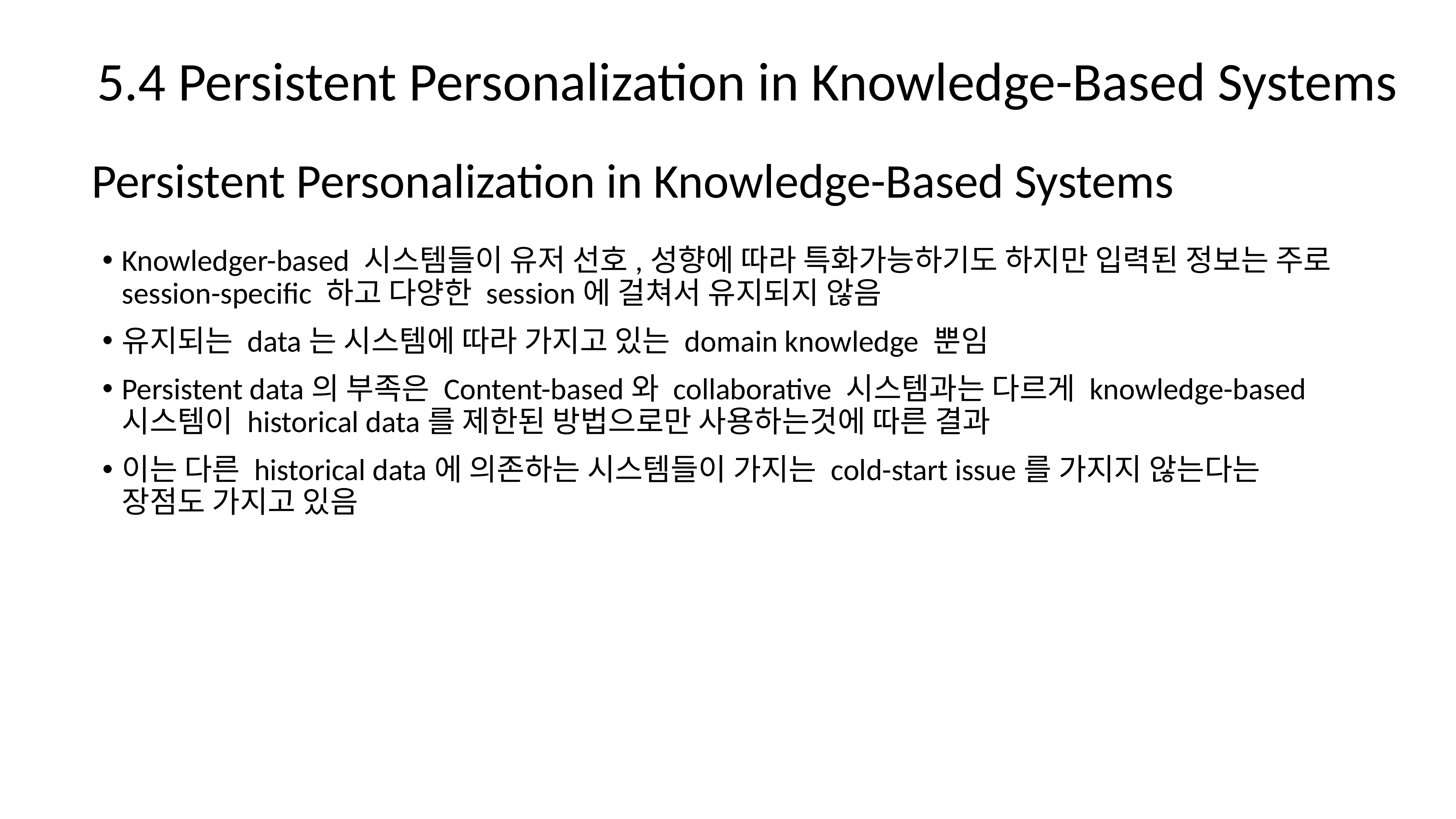

5.4 Persistent Personalization in Knowledge-Based Systems
# Persistent Personalization in Knowledge-Based Systems
Knowledger-based 시스템들이 유저 선호,성향에 따라 특화가능하기도 하지만 입력된 정보는 주로 session-specific 하고 다양한 session에 걸쳐서 유지되지 않음
유지되는 data는 시스템에 따라 가지고 있는 domain knowledge 뿐임
Persistent data의 부족은 Content-based와 collaborative 시스템과는 다르게 knowledge-based 시스템이 historical data를 제한된 방법으로만 사용하는것에 따른 결과
이는 다른 historical data에 의존하는 시스템들이 가지는 cold-start issue를 가지지 않는다는 장점도 가지고 있음